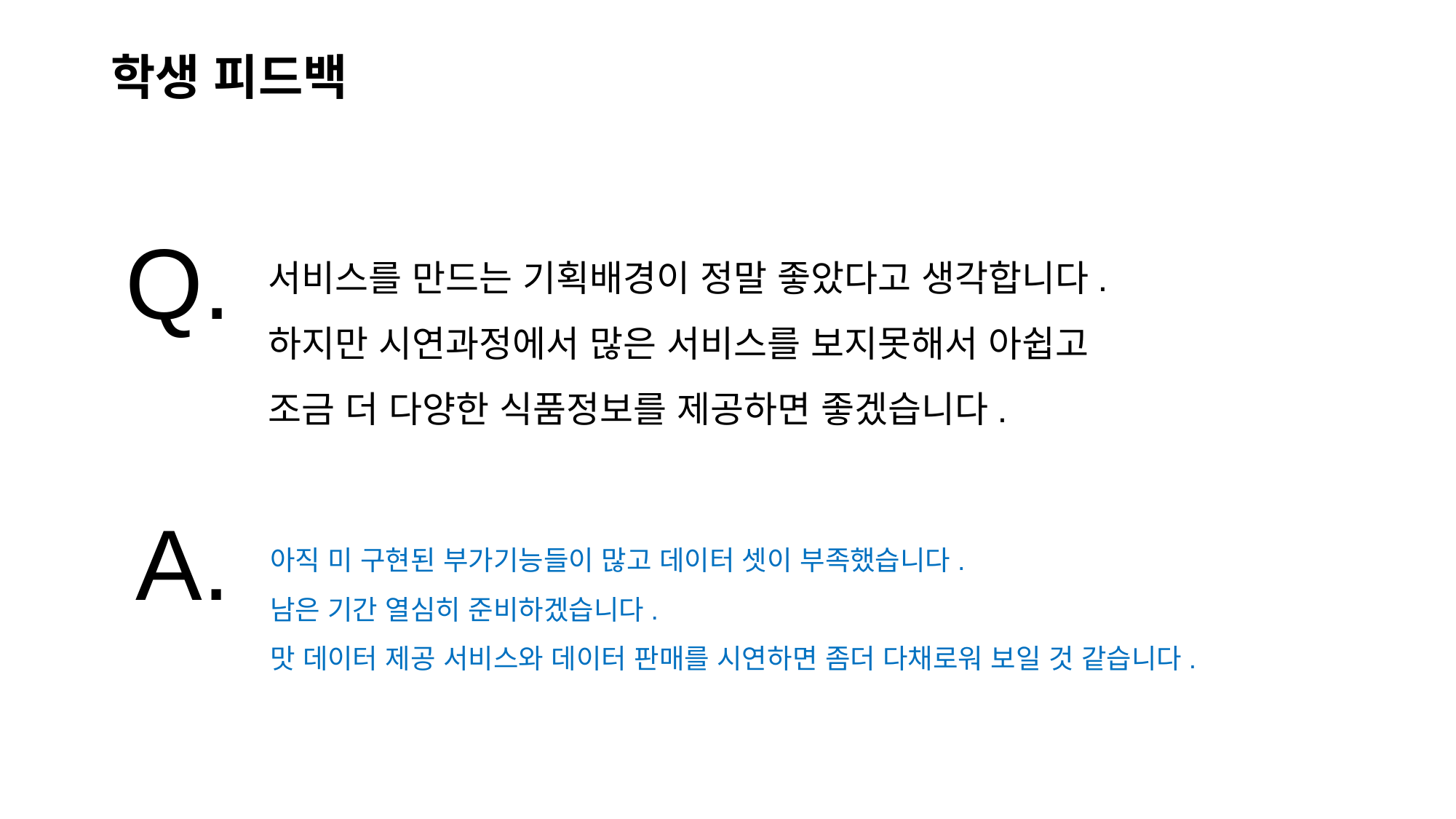

# 학생 피드백
Q.
서비스를 만드는 기획배경이 정말 좋았다고 생각합니다.
하지만 시연과정에서 많은 서비스를 보지못해서 아쉽고
조금 더 다양한 식품정보를 제공하면 좋겠습니다.

A.
아직 미 구현된 부가기능들이 많고 데이터 셋이 부족했습니다.
남은 기간 열심히 준비하겠습니다.
맛 데이터 제공 서비스와 데이터 판매를 시연하면 좀더 다채로워 보일 것 같습니다.